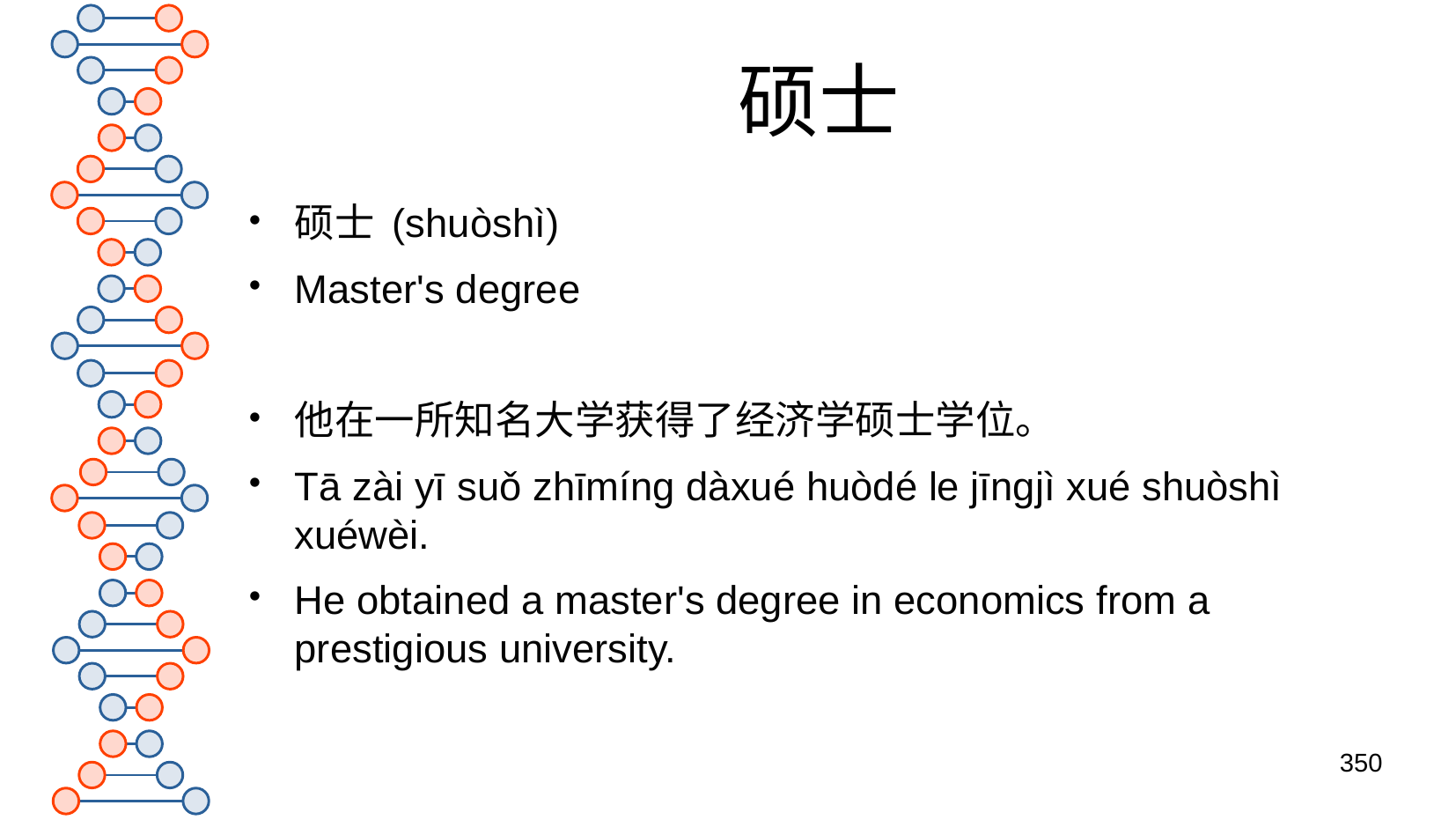

# 硕士
硕士 (shuòshì)
Master's degree

他在一所知名大学获得了经济学硕士学位。
Tā zài yī suǒ zhīmíng dàxué huòdé le jīngjì xué shuòshì xuéwèi.
He obtained a master's degree in economics from a prestigious university.

350